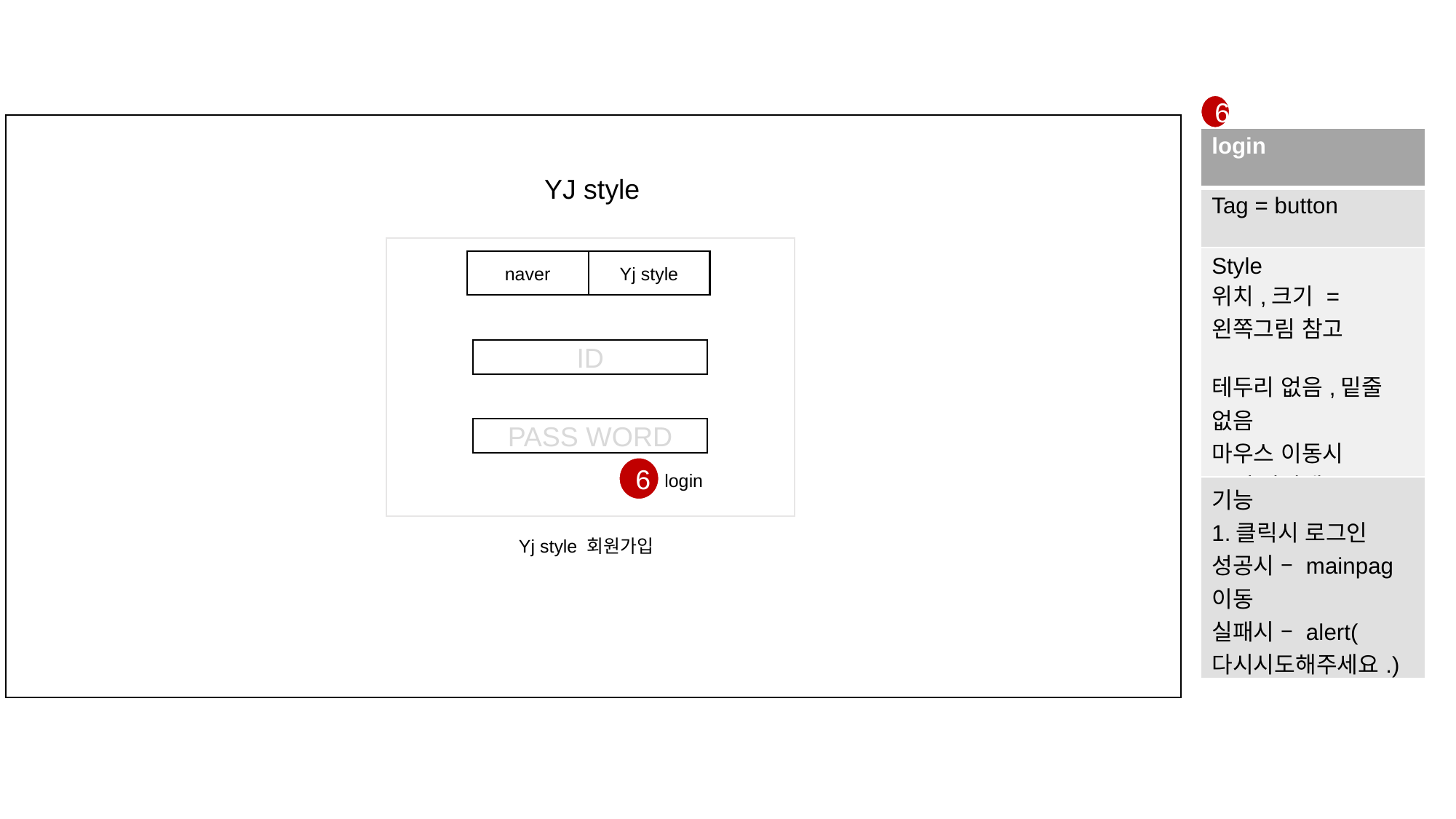

6

| login |
| --- |
| Tag = button |
| Style 위치,크기 = 왼쪽그림 참고 테두리 없음,밑줄 없음 마우스 이동시 글씨 파랑색 |
| 기능 1.클릭시 로그인 성공시 – mainpag이동 실패시 – alert(다시시도해주세요.) |
 YJ style

naver
Yj style
ID
PASS WORD
6
login
Yj style 회원가입